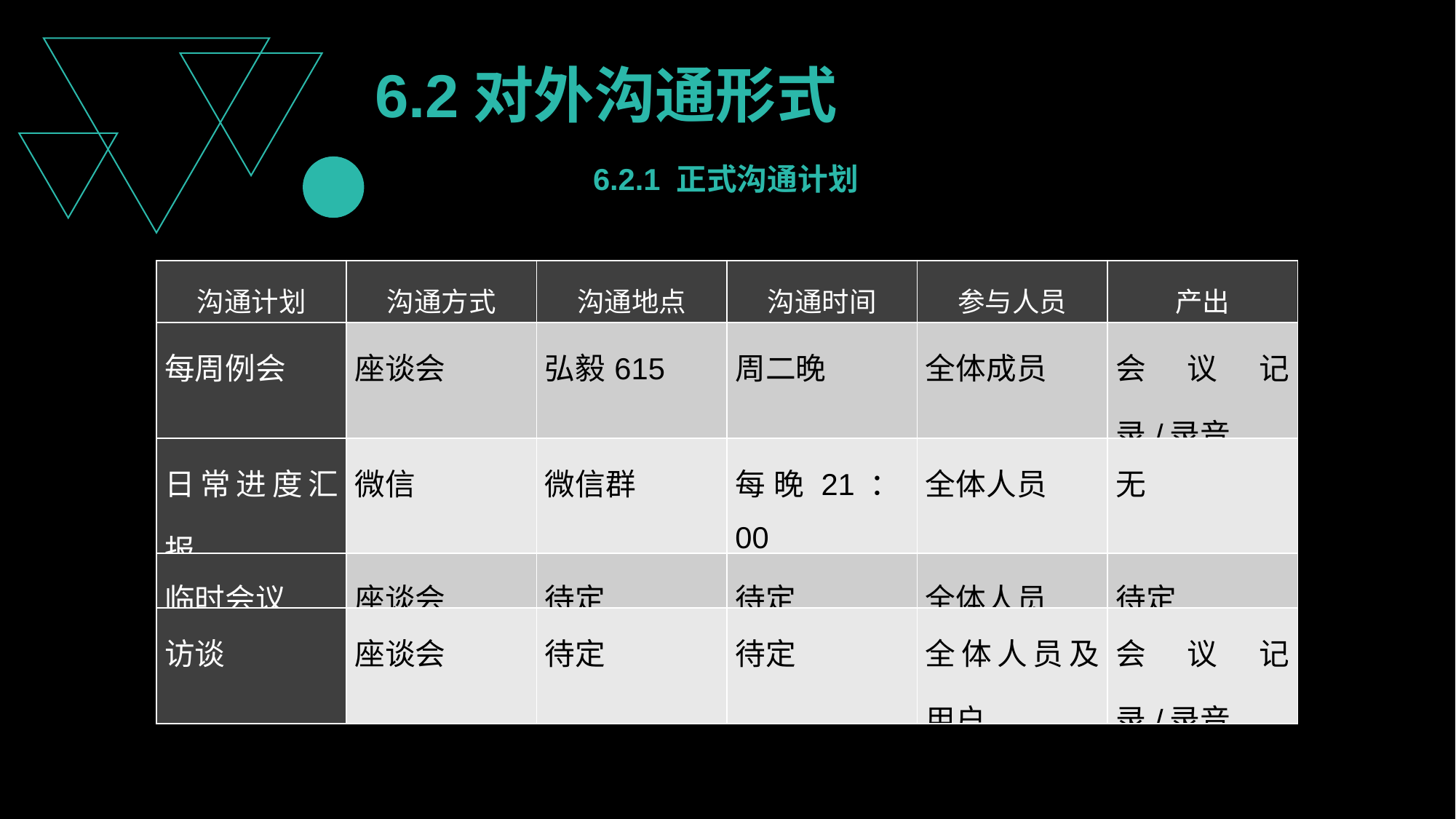

6.2对外沟通形式
		6.2.1 正式沟通计划

| 沟通计划 | 沟通方式 | 沟通地点 | 沟通时间 | 参与人员 | 产出 |
| --- | --- | --- | --- | --- | --- |
| 每周例会 | 座谈会 | 弘毅615 | 周二晚 | 全体成员 | 会议记录/录音 |
| 日常进度汇报 | 微信 | 微信群 | 每晚21：00 | 全体人员 | 无 |
| 临时会议 | 座谈会 | 待定 | 待定 | 全体人员 | 待定 |
| 访谈 | 座谈会 | 待定 | 待定 | 全体人员及用户 | 会议记录/录音 |